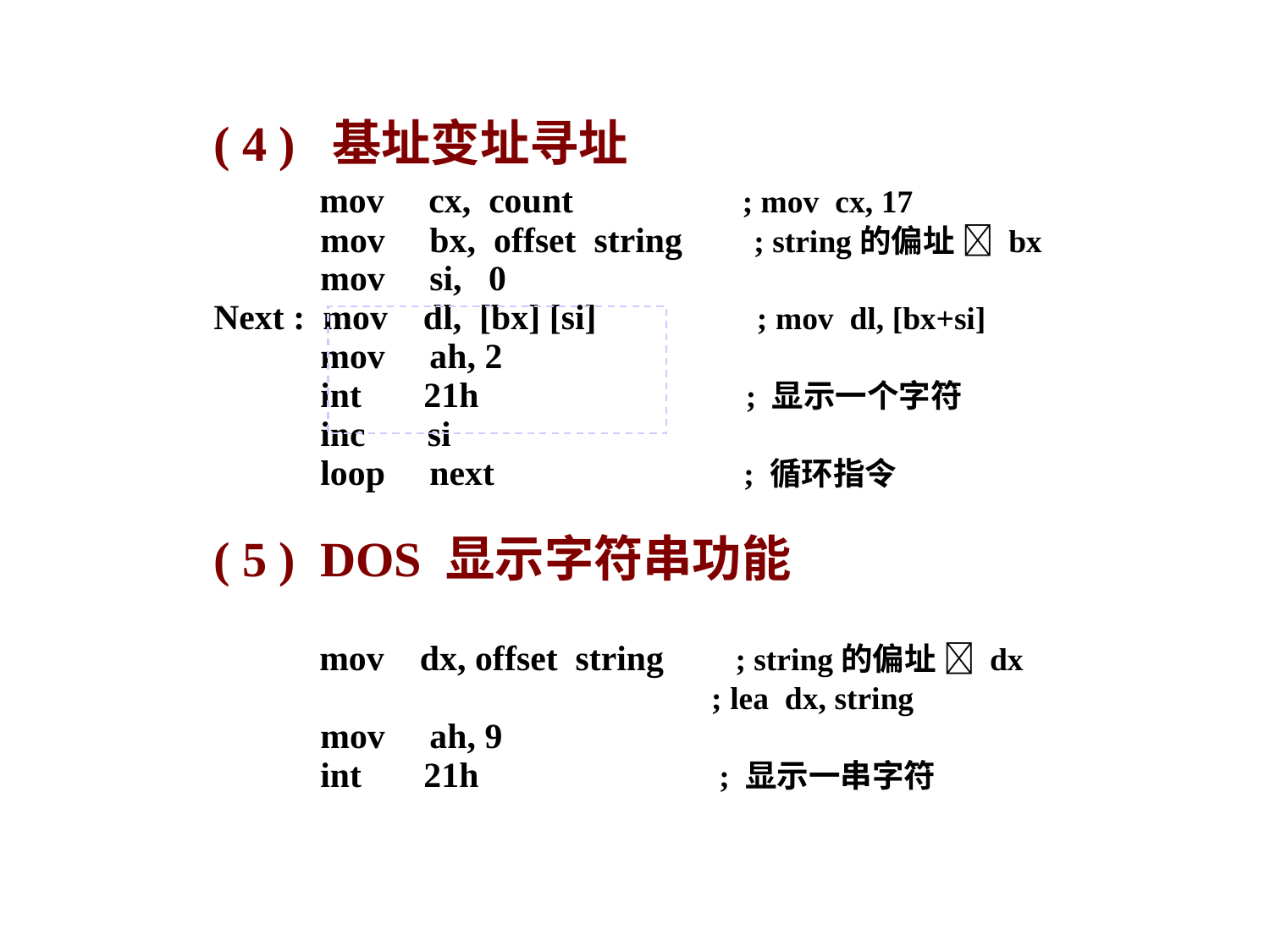

( 4 )  基址变址寻址
          mov     cx,  count                   ; mov  cx, 17
            mov     bx,  offset  string        ; string的偏址 → bx
            mov     si,   0
Next :  mov    dl,  [bx] [si]                  ; mov  dl, [bx+si]
            mov     ah, 2
            int       21h                              ; 显示一个字符
            inc       si
            loop     next                            ; 循环指令

( 5 )  DOS 显示字符串功能

          mov    dx, offset  string        ; string的偏址 → dx
                                                        ; lea  dx, string
            mov     ah, 9
            int       21h                           ; 显示一串字符